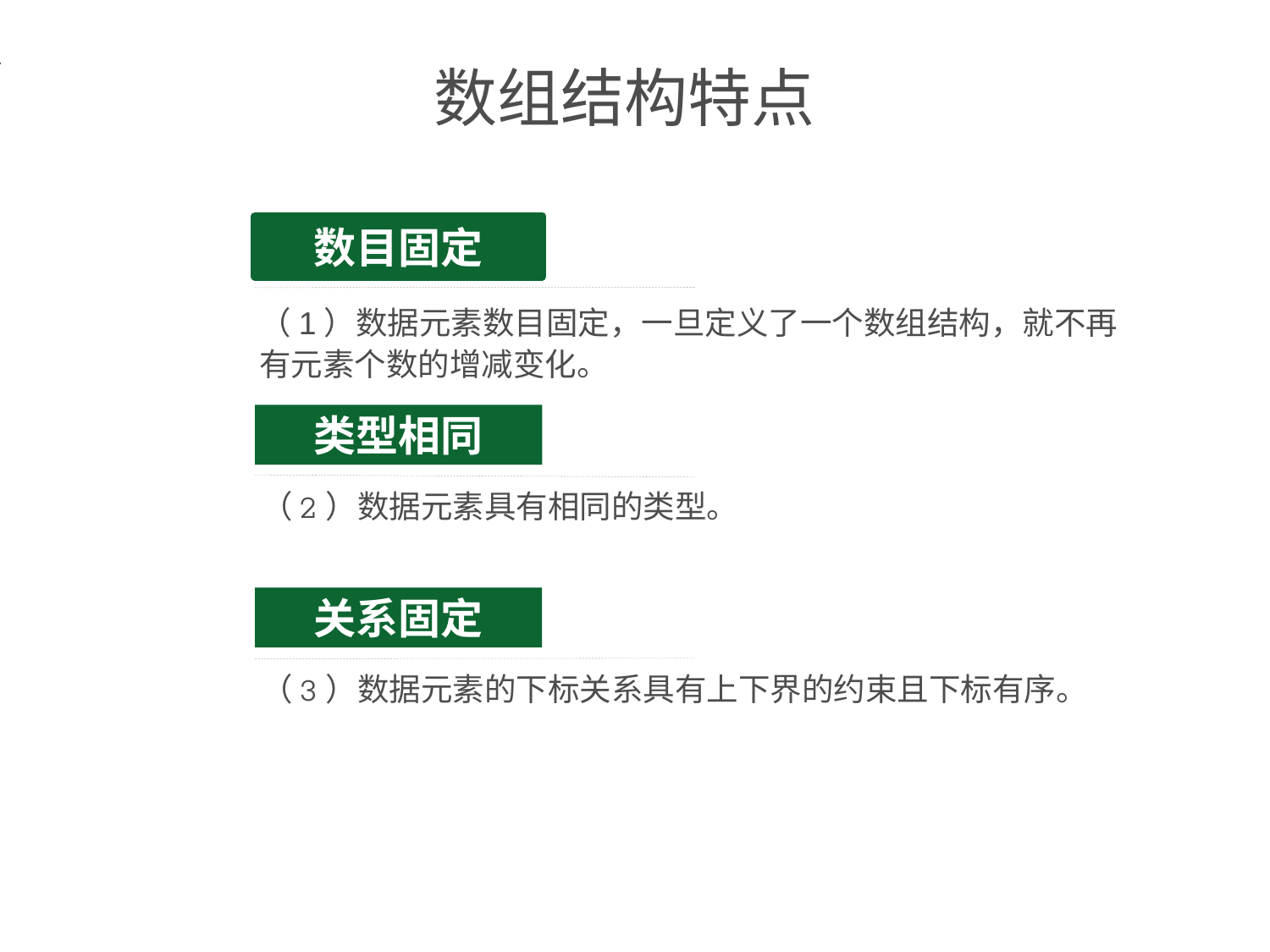

# 数组结构特点

数目固定
（1）数据元素数目固定，一旦定义了一个数组结构，就不再有元素个数的增减变化。
类型相同
（2）数据元素具有相同的类型。
关系固定
（3）数据元素的下标关系具有上下界的约束且下标有序。
15